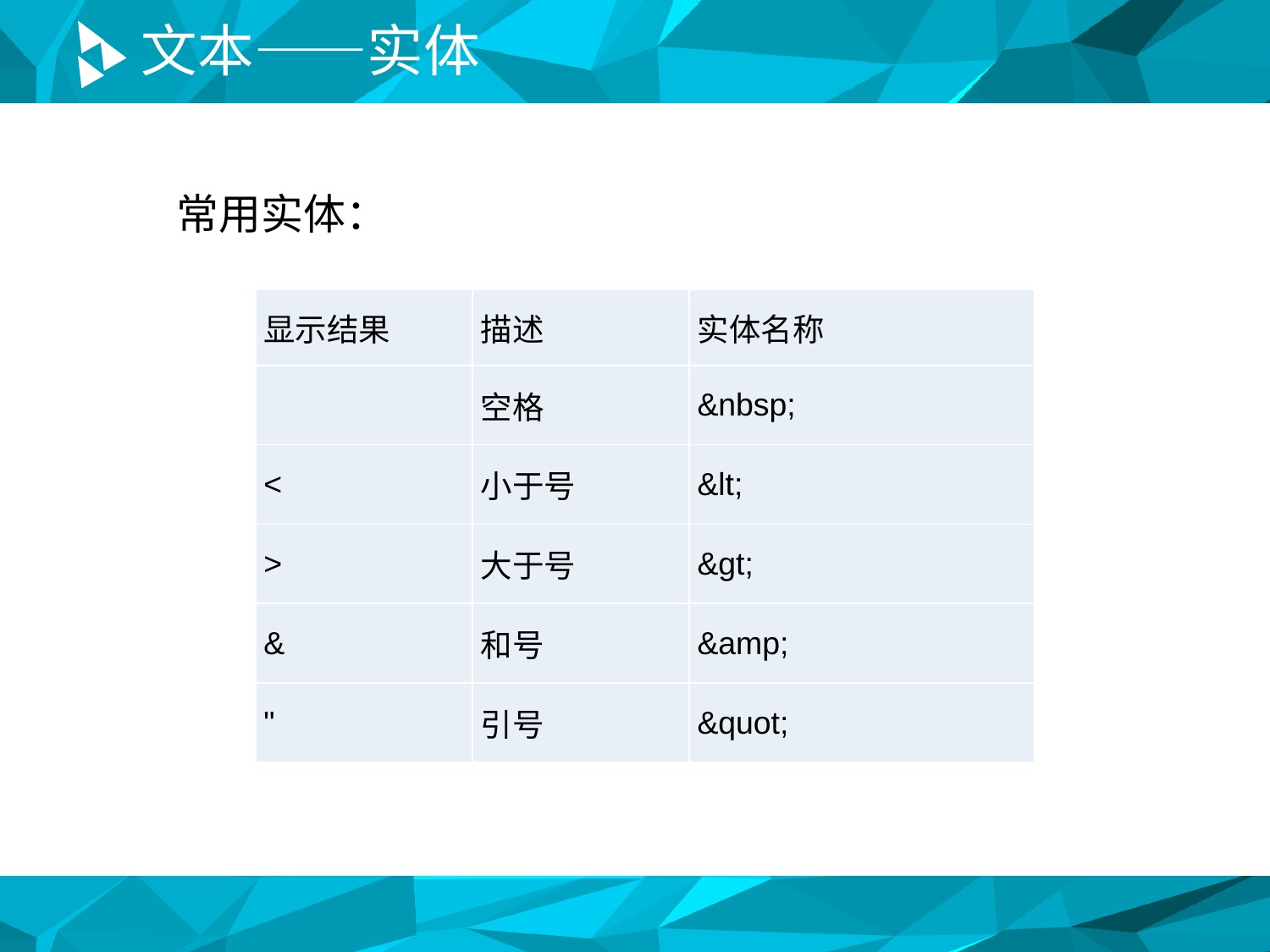

# 文本——实体
常用实体：
| 显示结果 | 描述 | 实体名称 |
| --- | --- | --- |
|  | 空格 | &nbsp; |
| < | 小于号 | &lt; |
| > | 大于号 | &gt; |
| & | 和号 | &amp; |
| " | 引号 | &quot; |